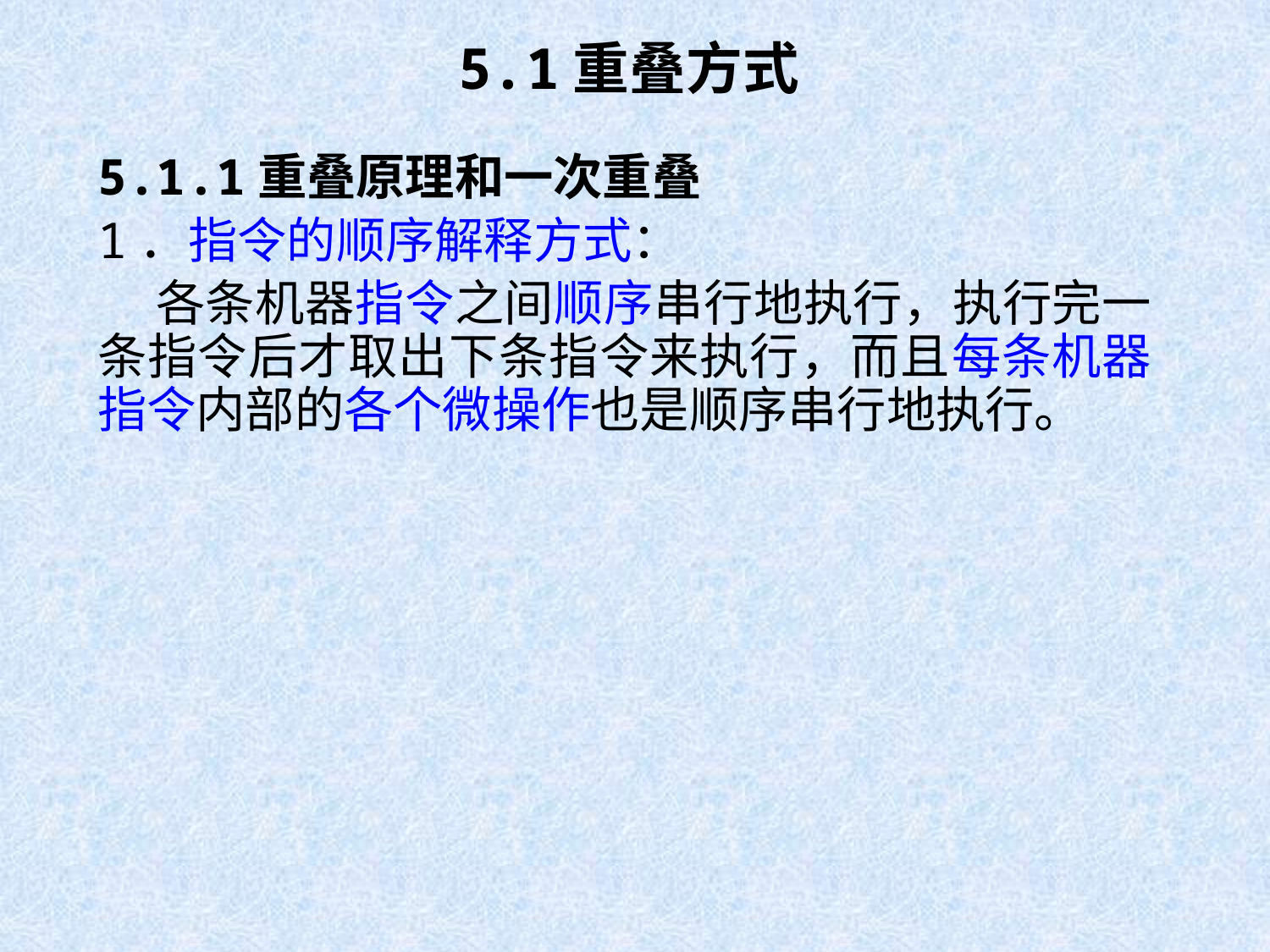

# 5.1重叠方式
5.1.1重叠原理和一次重叠
1．指令的顺序解释方式：
    各条机器指令之间顺序串行地执行，执行完一条指令后才取出下条指令来执行，而且每条机器指令内部的各个微操作也是顺序串行地执行。